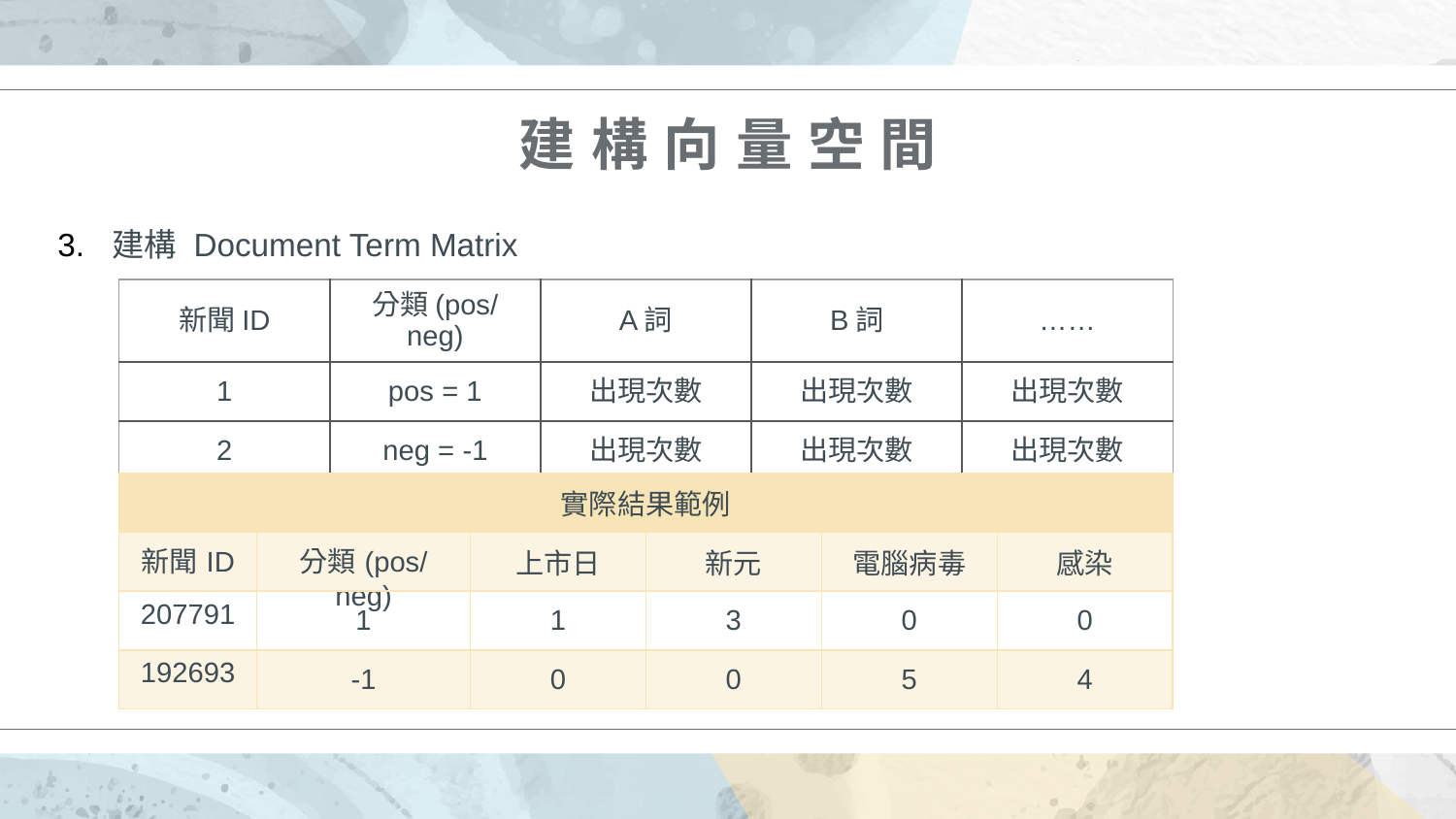

建 構 向 量 空 間
建構 Document Term Matrix

| 新聞ID | 分類(pos/neg) | A詞 | B詞 | …… |
| --- | --- | --- | --- | --- |
| 1 | pos = 1 | 出現次數 | 出現次數 | 出現次數 |
| 2 | neg = -1 | 出現次數 | 出現次數 | 出現次數 |
| 實際結果範例 |  |  |  |  |  |
| --- | --- | --- | --- | --- | --- |
| 新聞ID | 分類(pos/neg) | 上市日 | 新元 | 電腦病毒 | 感染 |
| 207791 | 1 | 1 | 3 | 0 | 0 |
| 192693 | -1 | 0 | 0 | 5 | 4 |